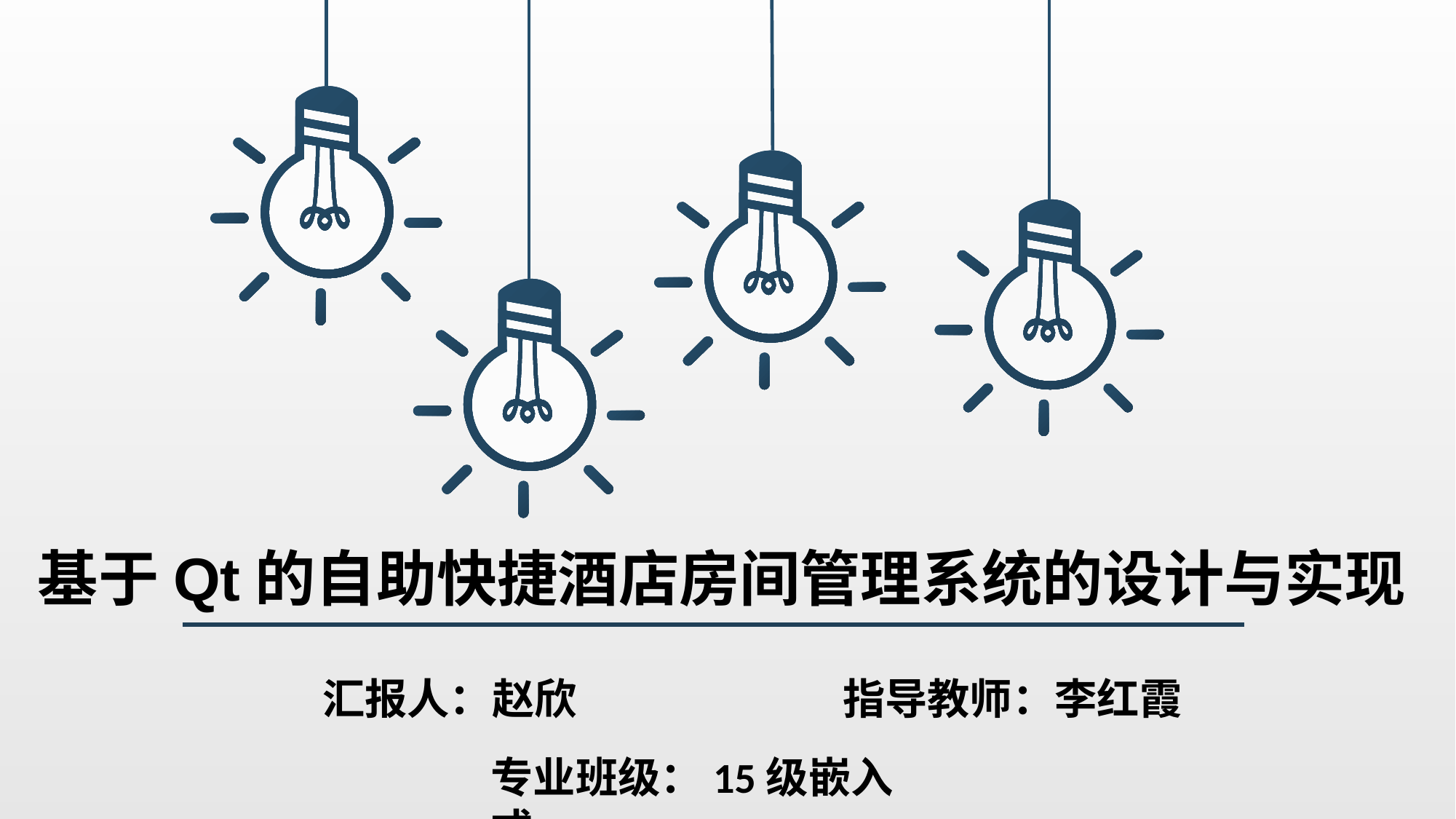

基于Qt的自助快捷酒店房间管理系统的设计与实现
汇报人：赵欣
指导教师：李红霞
专业班级：15级嵌入式